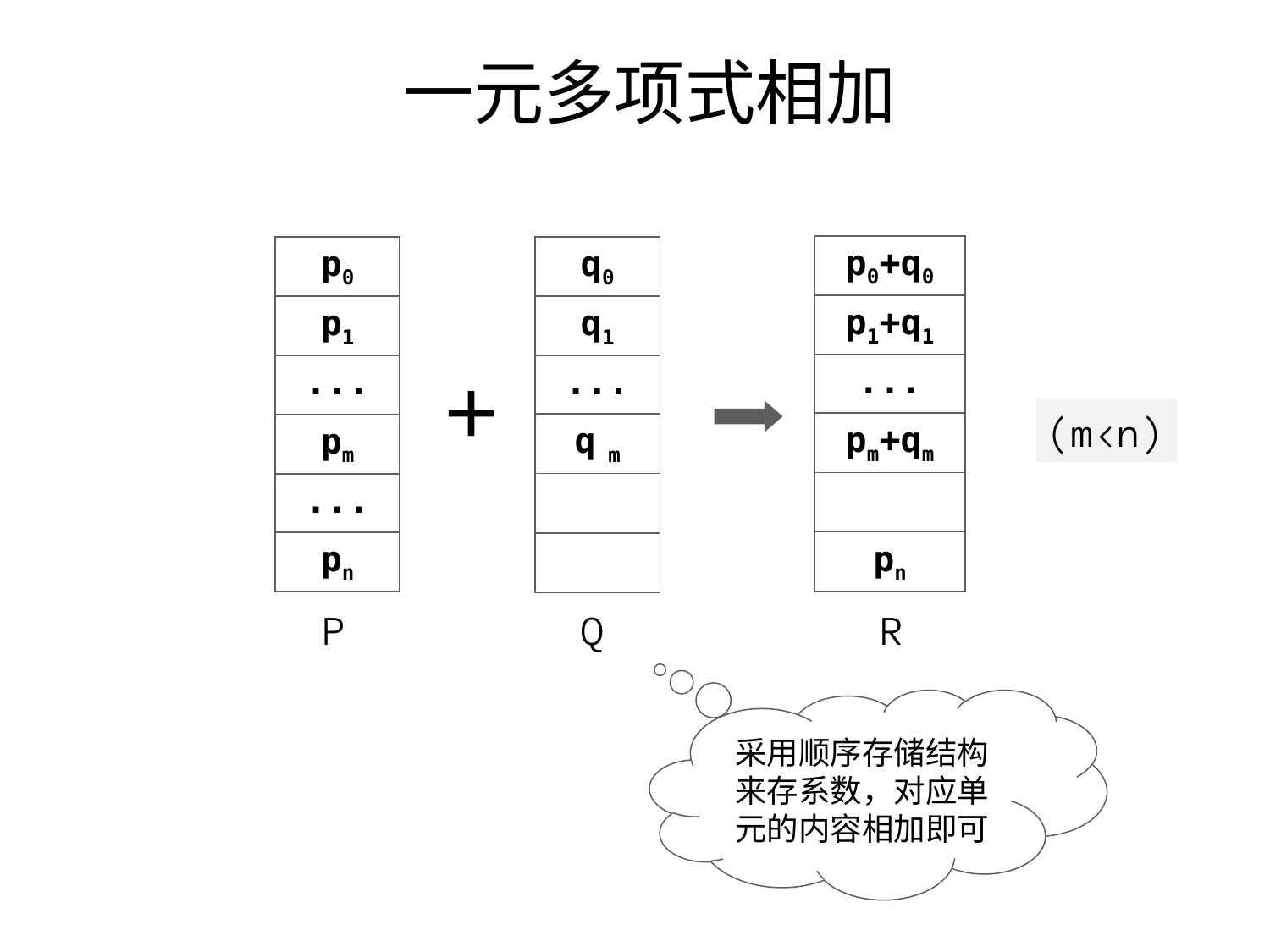

# 一元多项式相加
| p0+q0 |
| --- |
| p1+q1 |
| ... |
| pm+qm |
|  |
| pn |
| p0 |
| --- |
| p1 |
| ... |
| pm |
| ... |
| pn |
| q0 |
| --- |
| q1 |
| ... |
| q m |
|  |
|  |
＋
(m<n)

P
Q
R
采用顺序存储结构来存系数，对应单元的内容相加即可
185